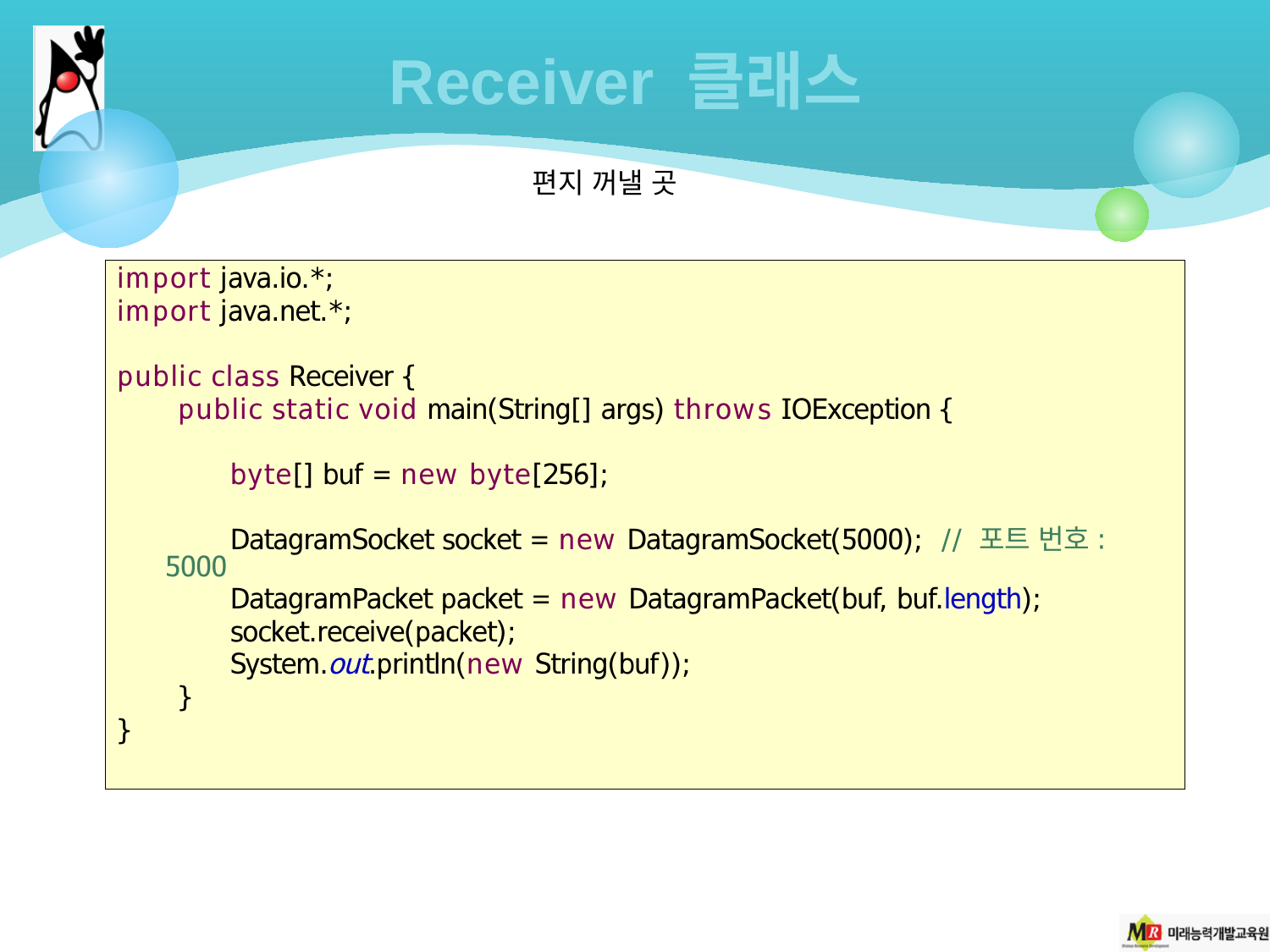

# Receiver 클래스
편지 꺼낼 곳

import java.io.*;
import java.net.*;

public class Receiver {
       public static void main(String[] args) throws IOException {

             byte[] buf = new byte[256];

             DatagramSocket socket = new DatagramSocket(5000);  // 포트 번호: 5000
             DatagramPacket packet = new DatagramPacket(buf, buf.length);
             socket.receive(packet);
             System.out.println(new String(buf));
       }
}